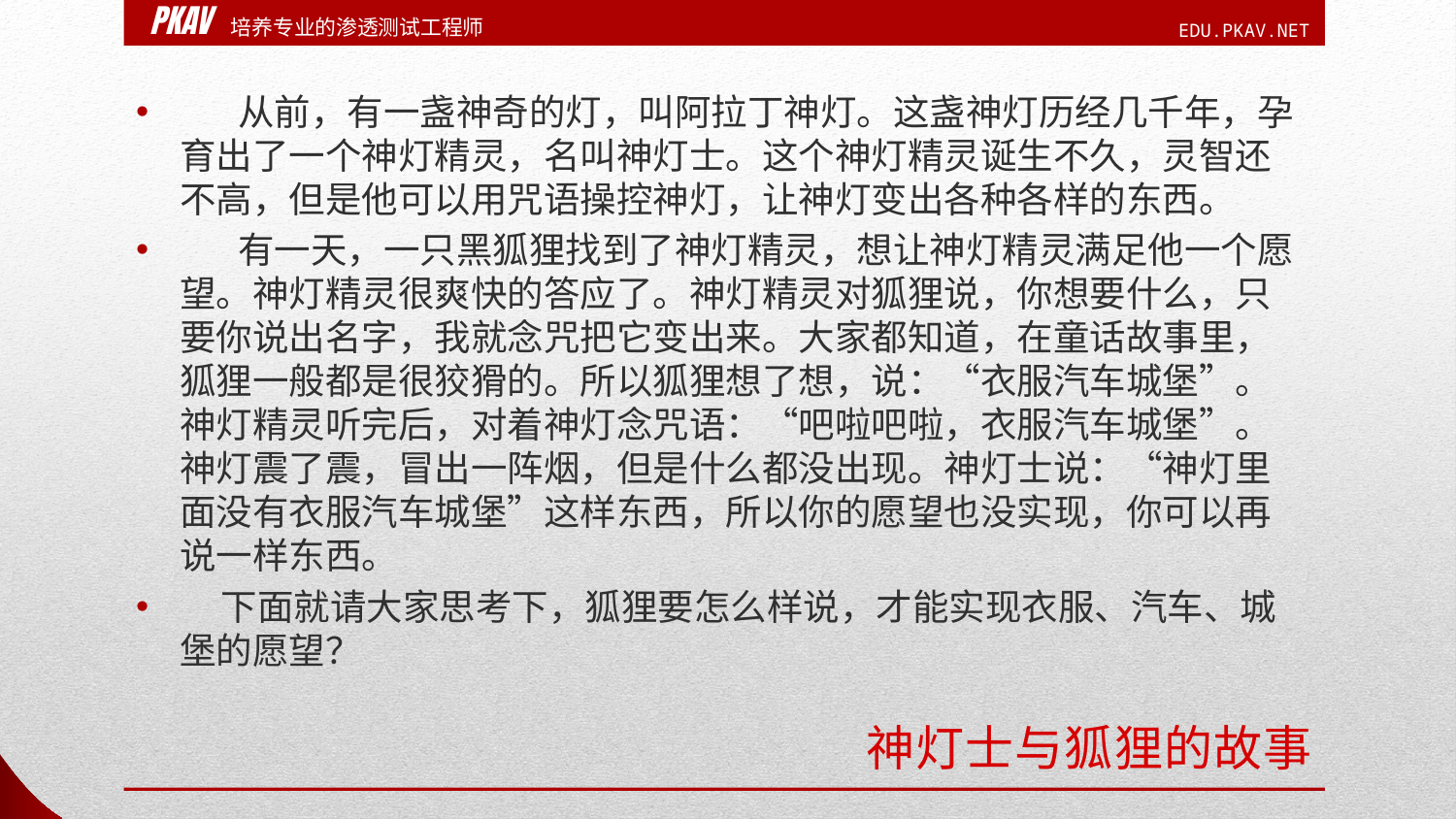

从前，有一盏神奇的灯，叫阿拉丁神灯。这盏神灯历经几千年，孕育出了一个神灯精灵，名叫神灯士。这个神灯精灵诞生不久，灵智还不高，但是他可以用咒语操控神灯，让神灯变出各种各样的东西。
      有一天，一只黑狐狸找到了神灯精灵，想让神灯精灵满足他一个愿望。神灯精灵很爽快的答应了。神灯精灵对狐狸说，你想要什么，只要你说出名字，我就念咒把它变出来。大家都知道，在童话故事里，狐狸一般都是很狡猾的。所以狐狸想了想，说：“衣服汽车城堡”。神灯精灵听完后，对着神灯念咒语：“吧啦吧啦，衣服汽车城堡”。神灯震了震，冒出一阵烟，但是什么都没出现。神灯士说：“神灯里面没有衣服汽车城堡”这样东西，所以你的愿望也没实现，你可以再说一样东西。
    下面就请大家思考下，狐狸要怎么样说，才能实现衣服、汽车、城堡的愿望？

# 神灯士与狐狸的故事